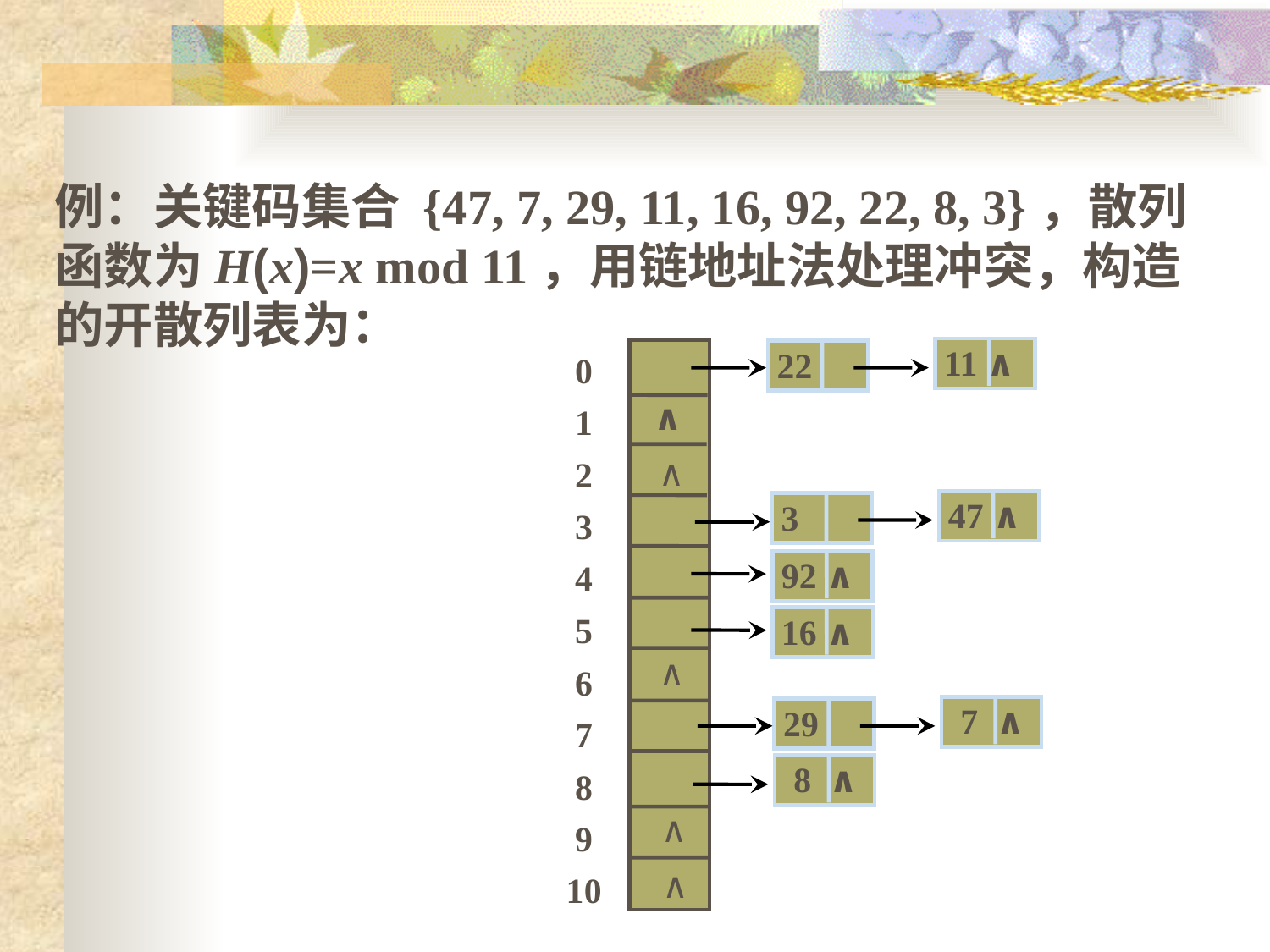

例：关键码集合 {47, 7, 29, 11, 16, 92, 22, 8, 3}，散列函数为H(x)=x mod 11，用链地址法处理冲突，构造的开散列表为：
 0
 1
 2
 3
 4
 5
 6
 7
 8
 9
10
 11 ∧

 22

∧
∧
 47 ∧

 3

 92 ∧

 16 ∧

∧
 7  ∧

 29

 8  ∧

∧
∧